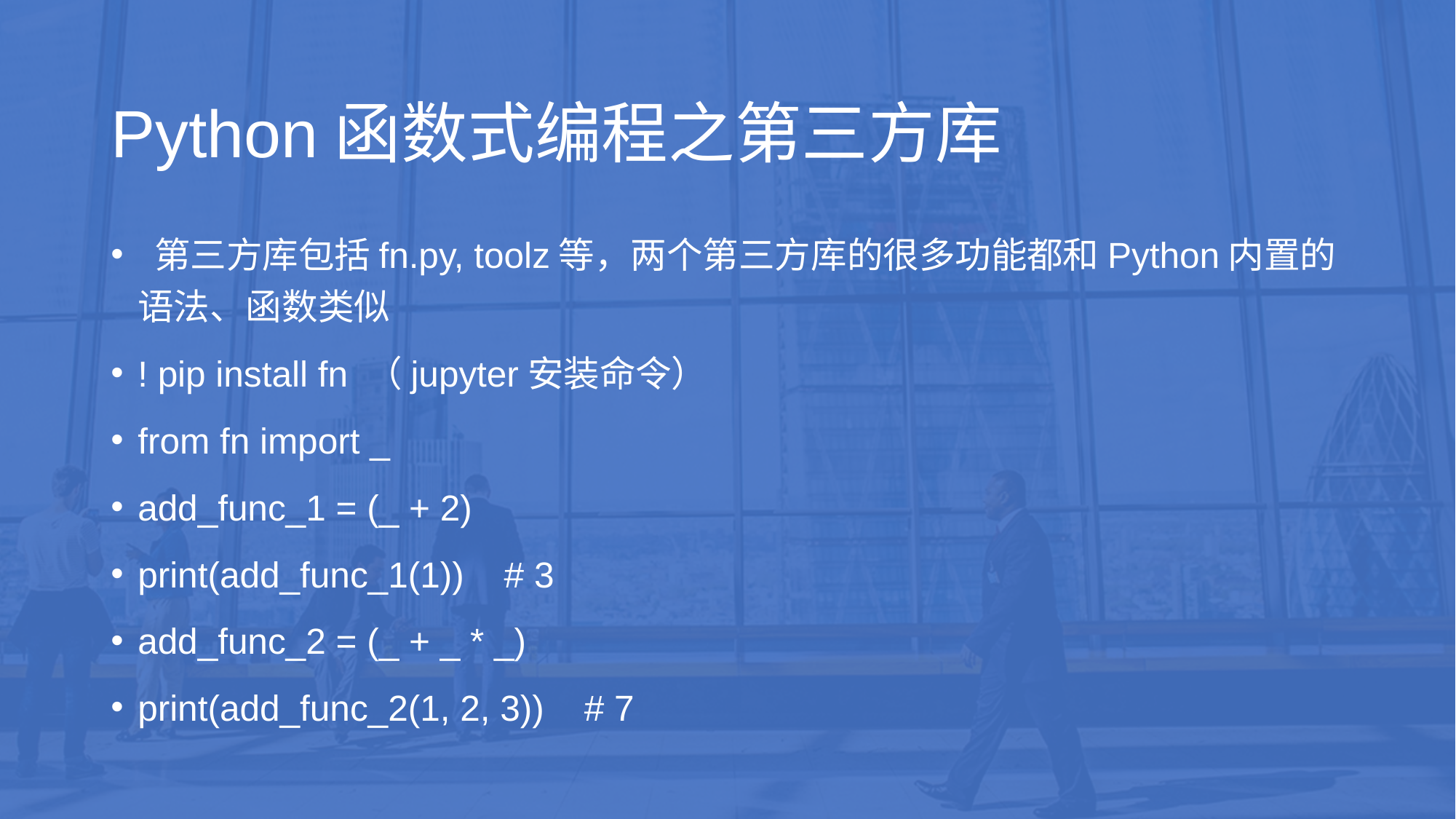

# Python函数式编程之第三方库
​ 第三方库包括fn.py, toolz等，两个第三方库的很多功能都和Python内置的语法、函数类似
! pip install fn （jupyter安装命令）
from fn import _
add_func_1 = (_ + 2)
print(add_func_1(1))    # 3
add_func_2 = (_ + _ * _)
print(add_func_2(1, 2, 3))    # 7